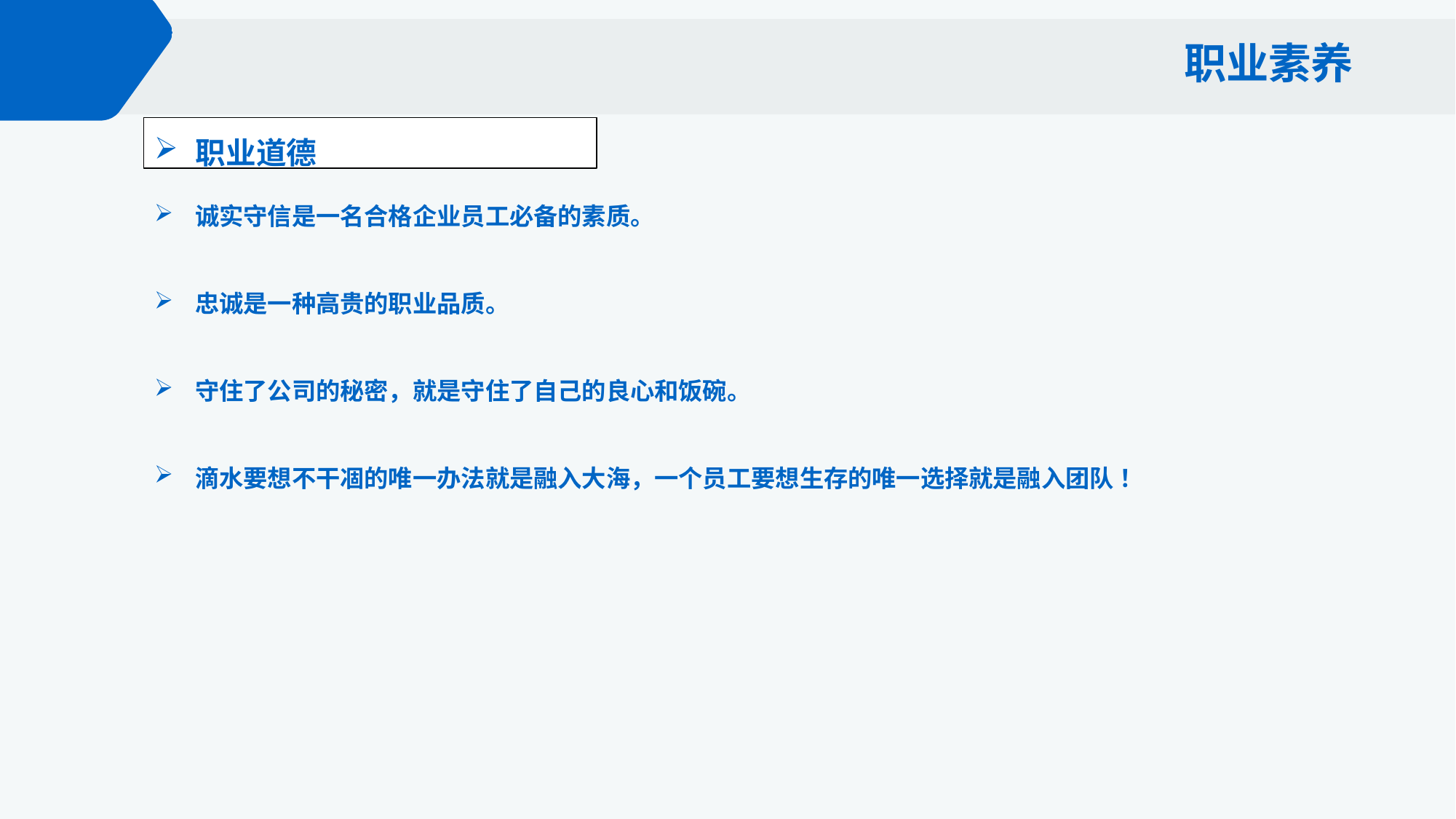

职业素养
职业道德
诚实守信是一名合格企业员工必备的素质。

忠诚是一种高贵的职业品质。

守住了公司的秘密，就是守住了自己的良心和饭碗。

滴水要想不干凅的唯一办法就是融入大海，一个员工要想生存的唯一选择就是融入团队 ！